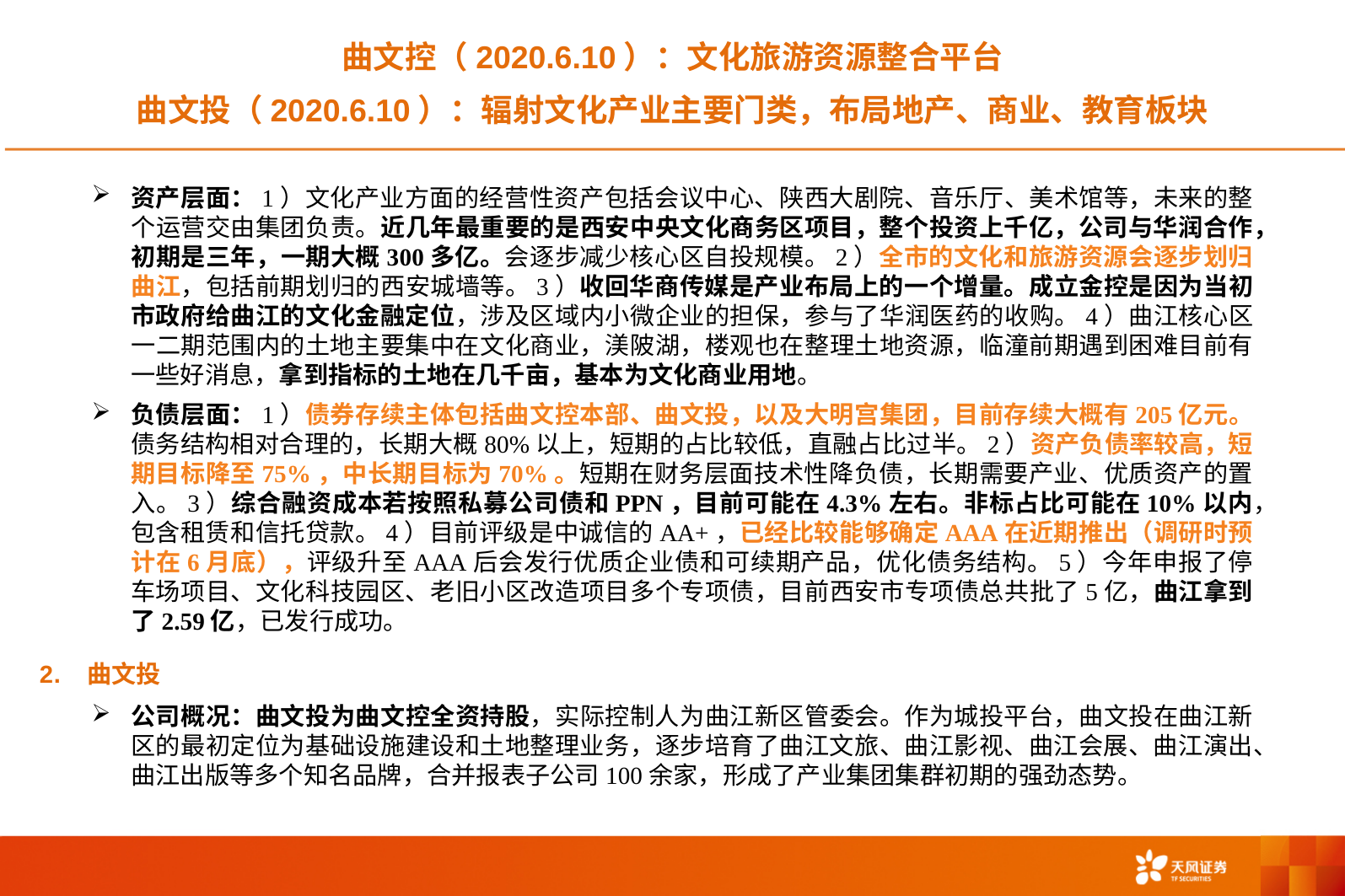

曲文控（2020.6.10）：文化旅游资源整合平台
曲文投（2020.6.10）：辐射文化产业主要门类，布局地产、商业、教育板块
资产层面：1）文化产业方面的经营性资产包括会议中心、陕西大剧院、音乐厅、美术馆等，未来的整个运营交由集团负责。近几年最重要的是西安中央文化商务区项目，整个投资上千亿，公司与华润合作，初期是三年，一期大概300多亿。会逐步减少核心区自投规模。2）全市的文化和旅游资源会逐步划归曲江，包括前期划归的西安城墙等。3）收回华商传媒是产业布局上的一个增量。成立金控是因为当初市政府给曲江的文化金融定位，涉及区域内小微企业的担保，参与了华润医药的收购。4）曲江核心区一二期范围内的土地主要集中在文化商业，渼陂湖，楼观也在整理土地资源，临潼前期遇到困难目前有一些好消息，拿到指标的土地在几千亩，基本为文化商业用地。
负债层面：1）债券存续主体包括曲文控本部、曲文投，以及大明宫集团，目前存续大概有205亿元。债务结构相对合理的，长期大概80%以上，短期的占比较低，直融占比过半。2）资产负债率较高，短期目标降至75%，中长期目标为70%。短期在财务层面技术性降负债，长期需要产业、优质资产的置入。3）综合融资成本若按照私募公司债和PPN，目前可能在4.3%左右。非标占比可能在10%以内，包含租赁和信托贷款。4）目前评级是中诚信的AA+，已经比较能够确定AAA在近期推出（调研时预计在6月底），评级升至AAA后会发行优质企业债和可续期产品，优化债务结构。5）今年申报了停车场项目、文化科技园区、老旧小区改造项目多个专项债，目前西安市专项债总共批了5亿，曲江拿到了2.59亿，已发行成功。
曲文投
公司概况：曲文投为曲文控全资持股，实际控制人为曲江新区管委会。作为城投平台，曲文投在曲江新区的最初定位为基础设施建设和土地整理业务，逐步培育了曲江文旅、曲江影视、曲江会展、曲江演出、曲江出版等多个知名品牌，合并报表子公司100余家，形成了产业集团集群初期的强劲态势。
17